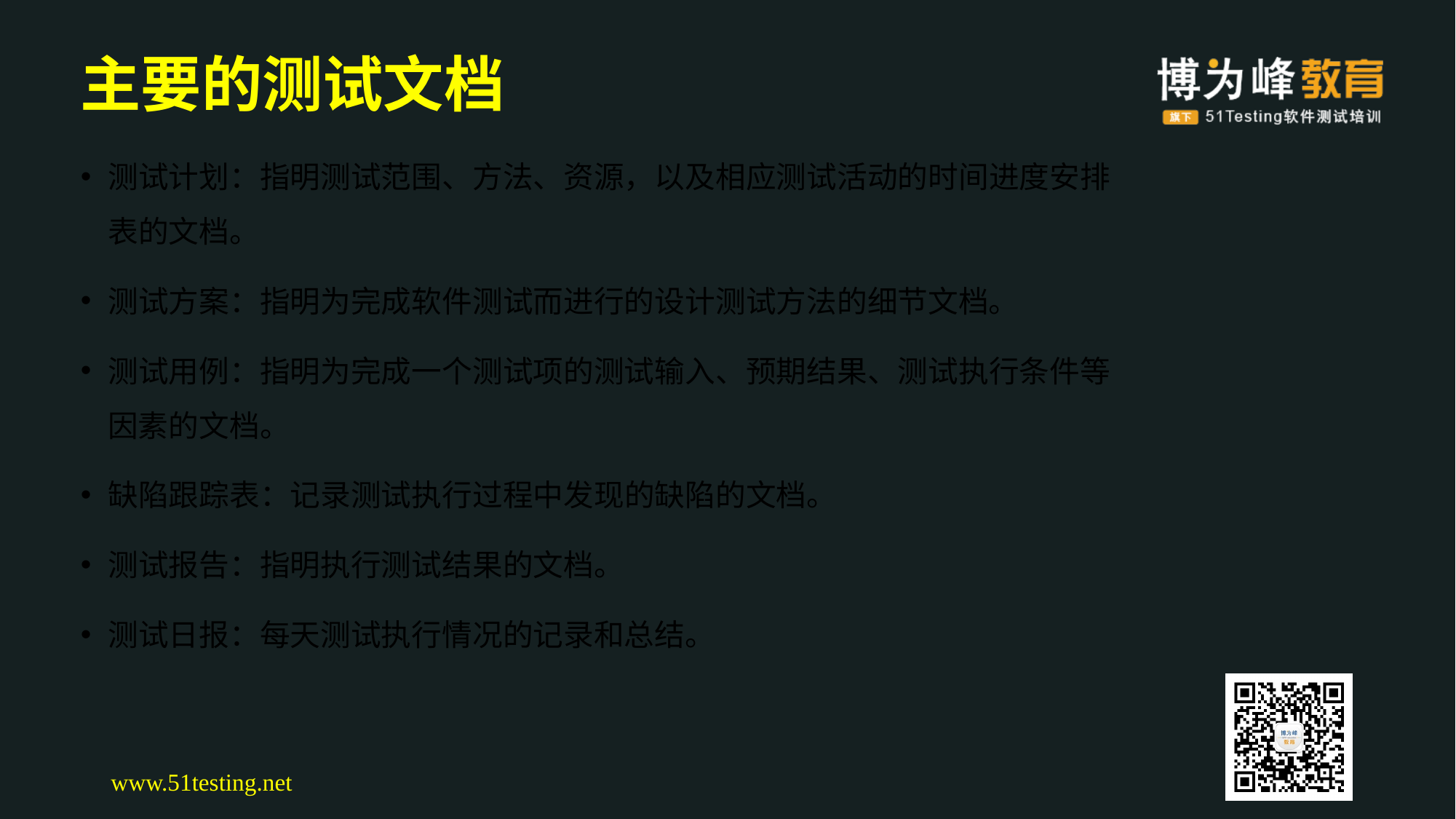

# 主要的测试文档
测试计划：指明测试范围、方法、资源，以及相应测试活动的时间进度安排表的文档。
测试方案：指明为完成软件测试而进行的设计测试方法的细节文档。
测试用例：指明为完成一个测试项的测试输入、预期结果、测试执行条件等因素的文档。
缺陷跟踪表：记录测试执行过程中发现的缺陷的文档。
测试报告：指明执行测试结果的文档。
测试日报：每天测试执行情况的记录和总结。
www.51testing.net